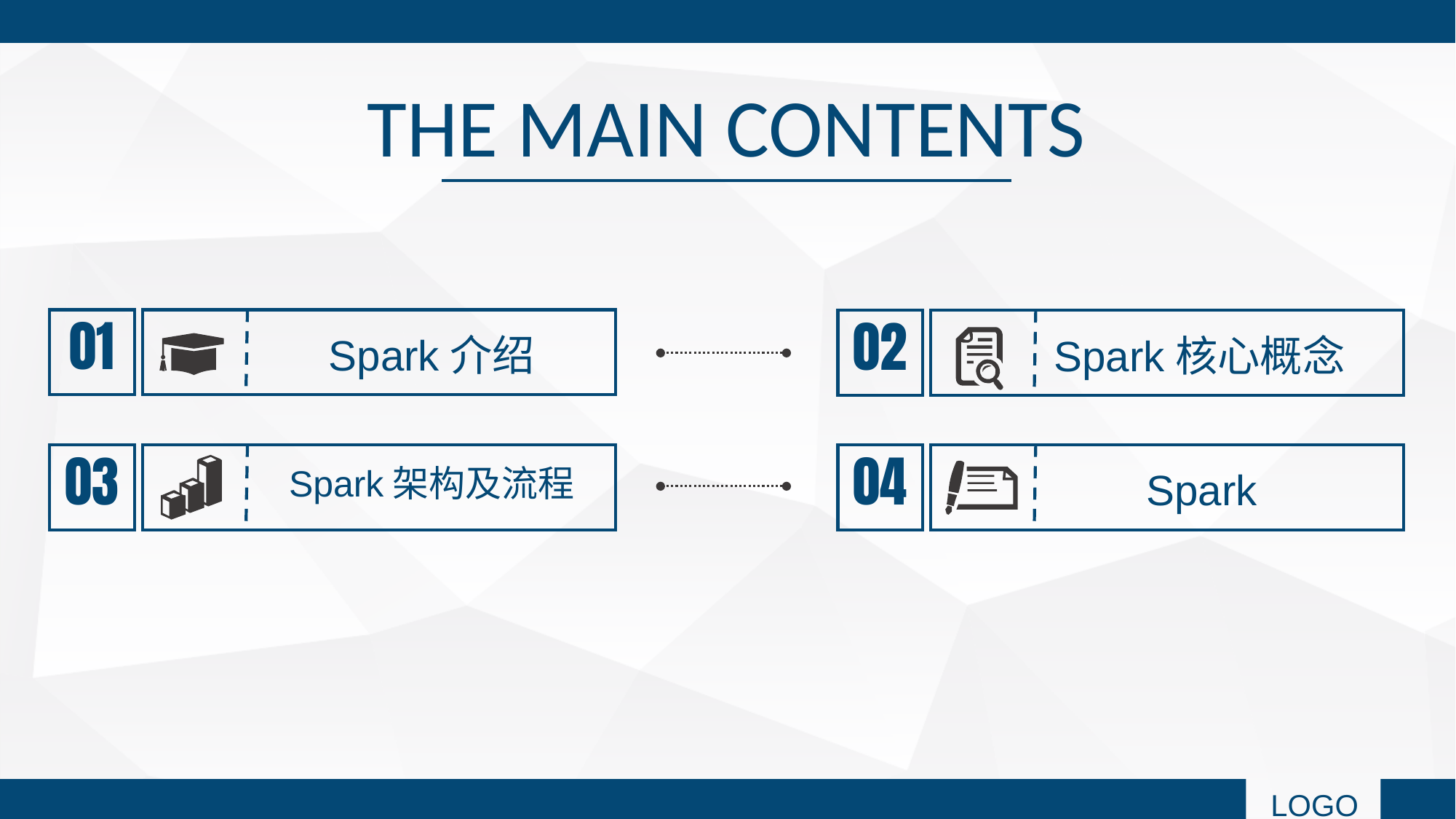

THE MAIN CONTENTS
01

Spark介绍

02

Spark核心概念

03

Spark架构及流程

04

Spark

LOGO